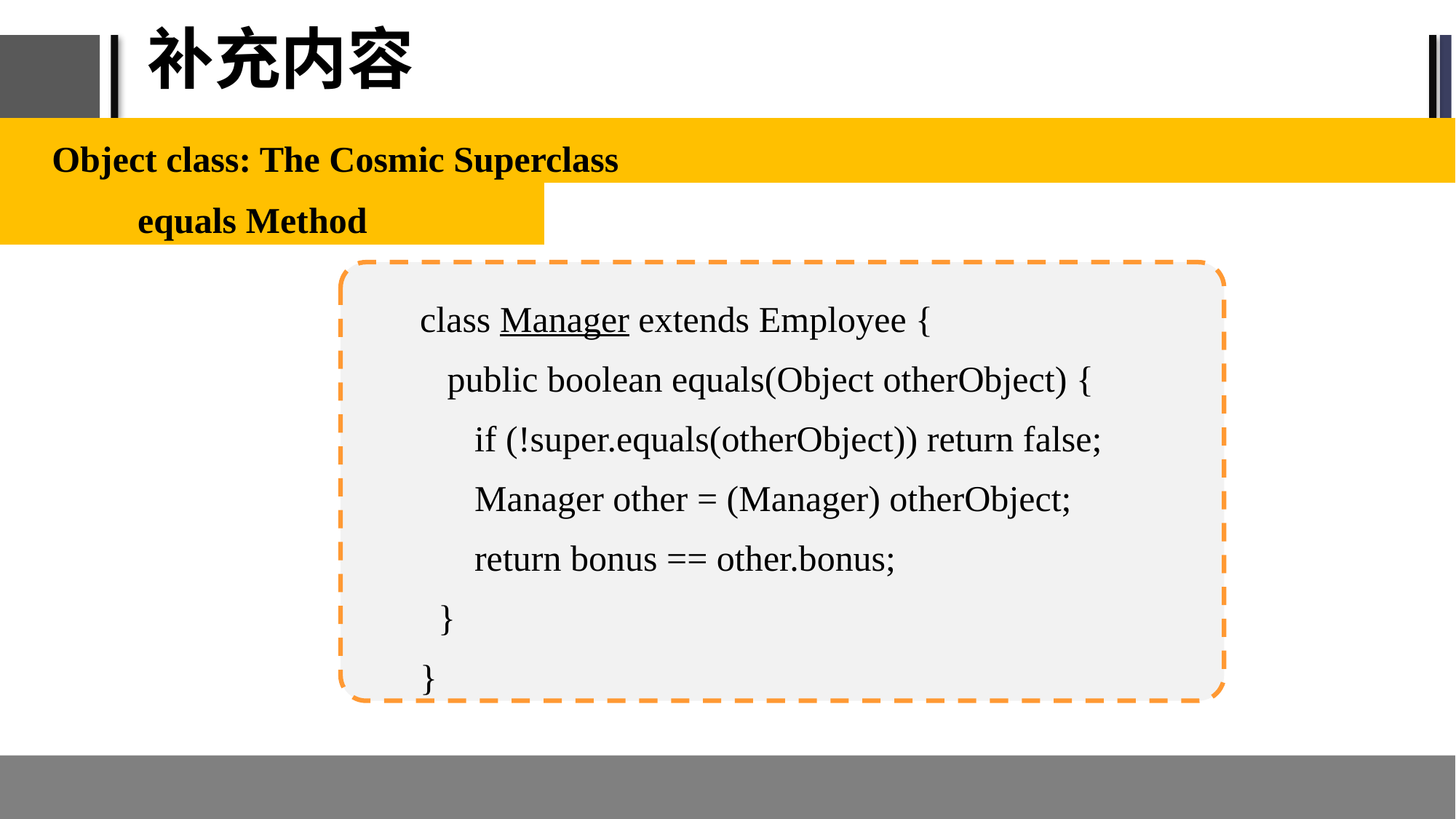

# 补充内容

Object class: The Cosmic Superclass

	equals Method

class Manager extends Employee {
   public boolean equals(Object otherObject) {
      if (!super.equals(otherObject)) return false;
      Manager other = (Manager) otherObject;
      return bonus == other.bonus;
  }
}